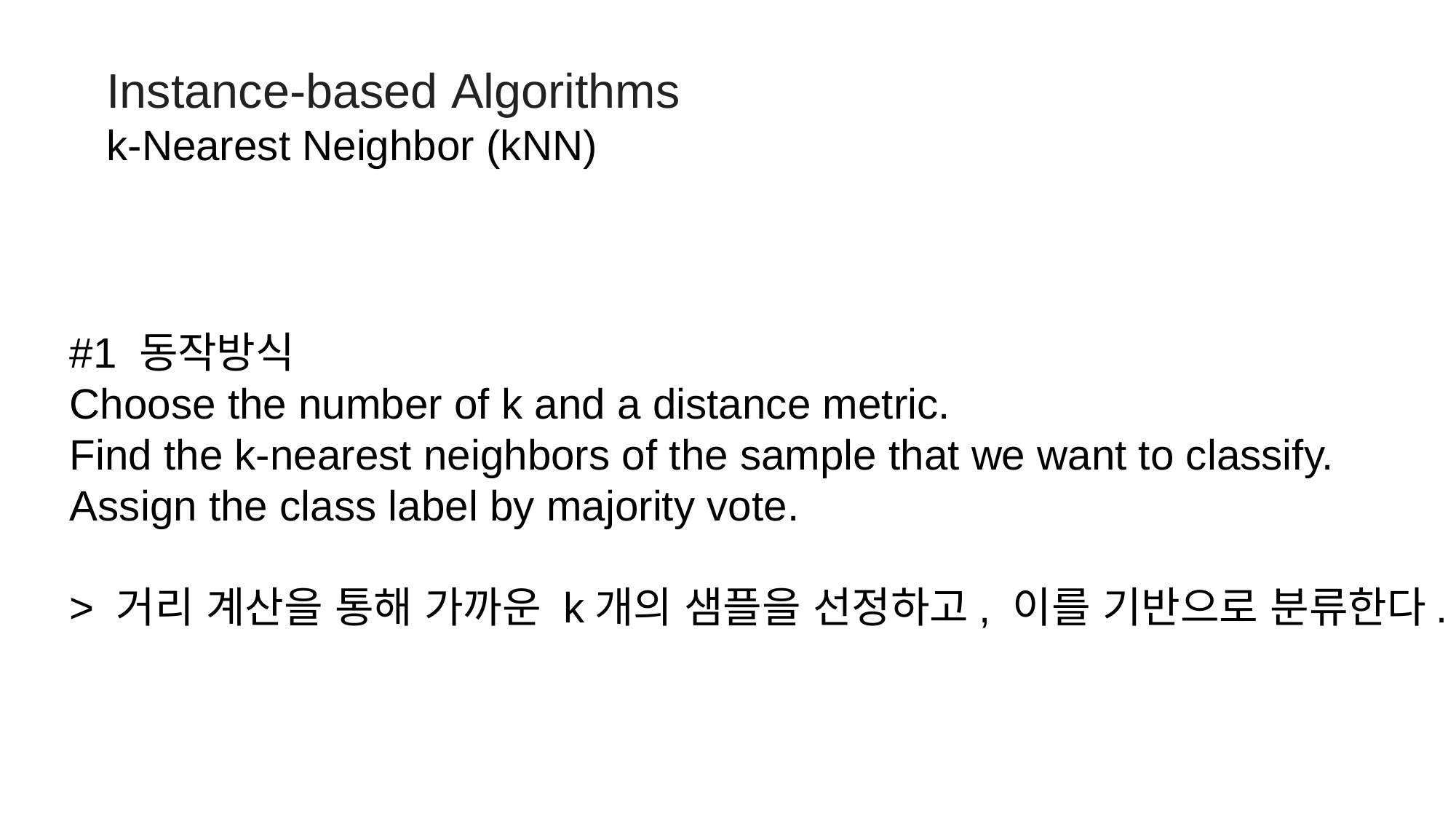

Instance-based Algorithms
k-Nearest Neighbor (kNN)
#1 동작방식
Choose the number of k and a distance metric.
Find the k-nearest neighbors of the sample that we want to classify.
Assign the class label by majority vote.

> 거리 계산을 통해 가까운 k개의 샘플을 선정하고, 이를 기반으로 분류한다.